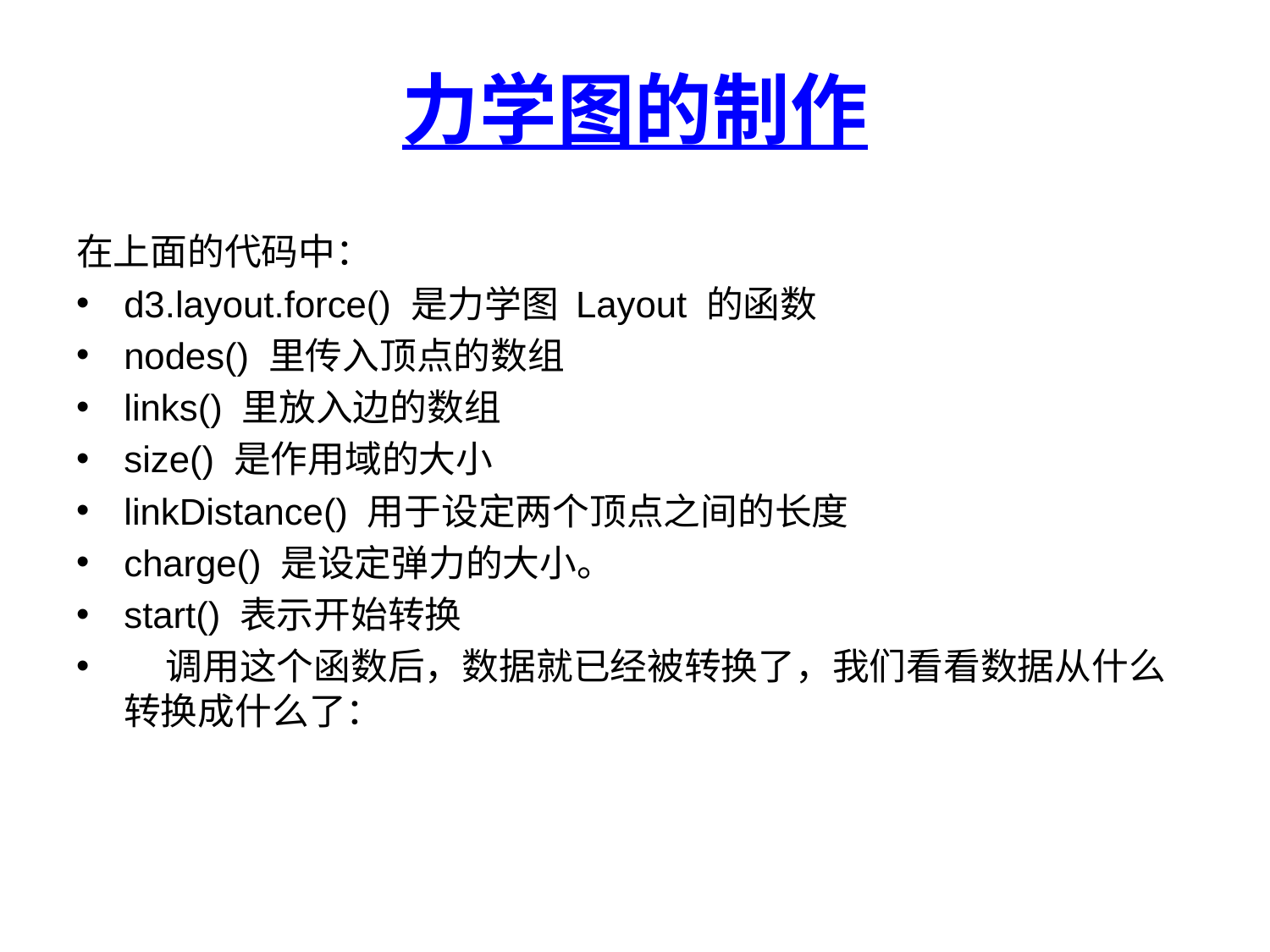

# 力学图的制作
在上面的代码中：
d3.layout.force() 是力学图 Layout 的函数
nodes() 里传入顶点的数组
links() 里放入边的数组
size() 是作用域的大小
linkDistance() 用于设定两个顶点之间的长度
charge() 是设定弹力的大小。
start() 表示开始转换
    调用这个函数后，数据就已经被转换了，我们看看数据从什么转换成什么了：